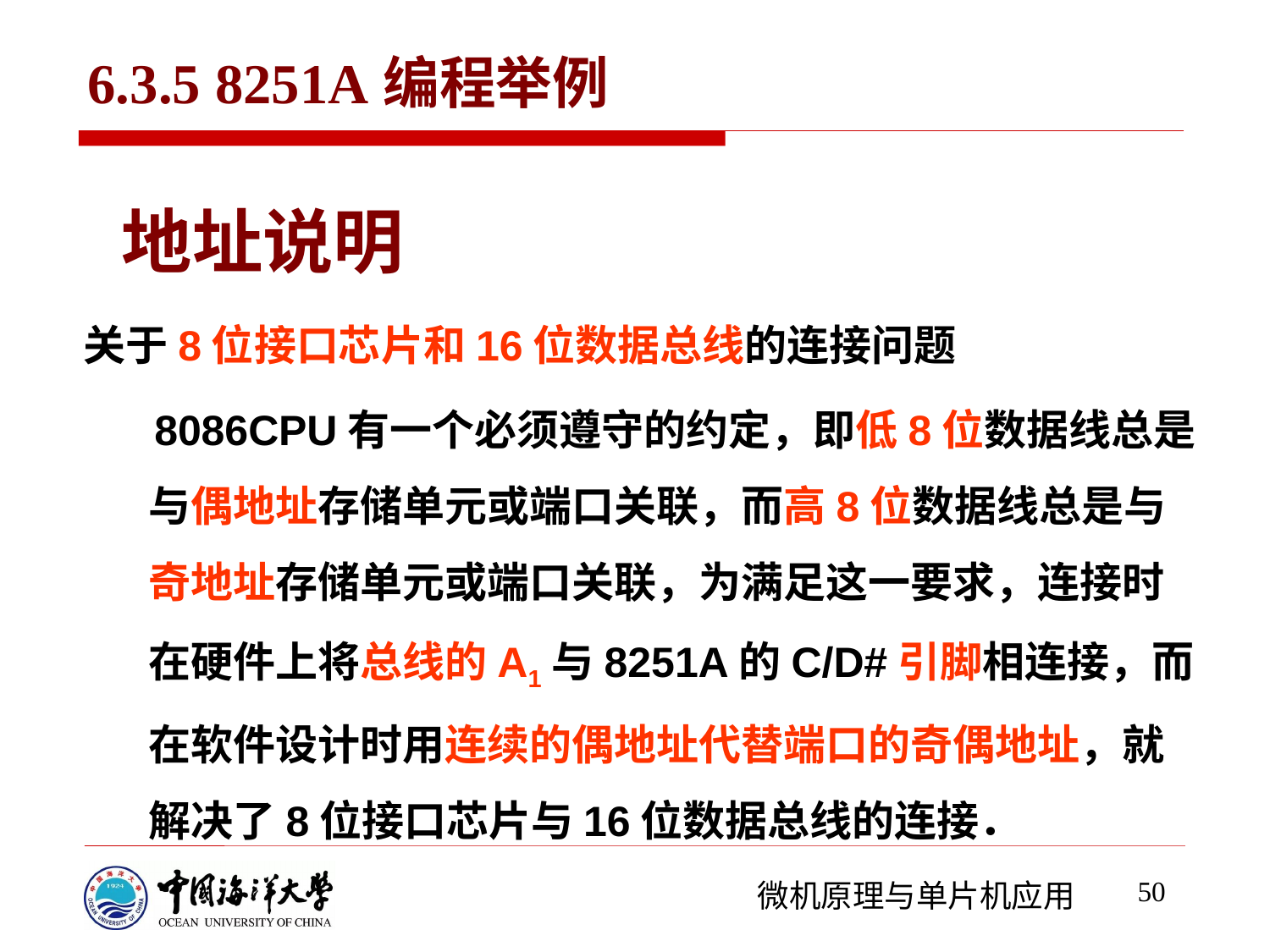

6.3.5 8251A编程举例
# 地址说明
关于8位接口芯片和16位数据总线的连接问题
      8086CPU有一个必须遵守的约定，即低8位数据线总是与偶地址存储单元或端口关联，而高8位数据线总是与奇地址存储单元或端口关联，为满足这一要求，连接时在硬件上将总线的A1与8251A的C/D#引脚相连接，而在软件设计时用连续的偶地址代替端口的奇偶地址，就解决了8位接口芯片与16位数据总线的连接．

50